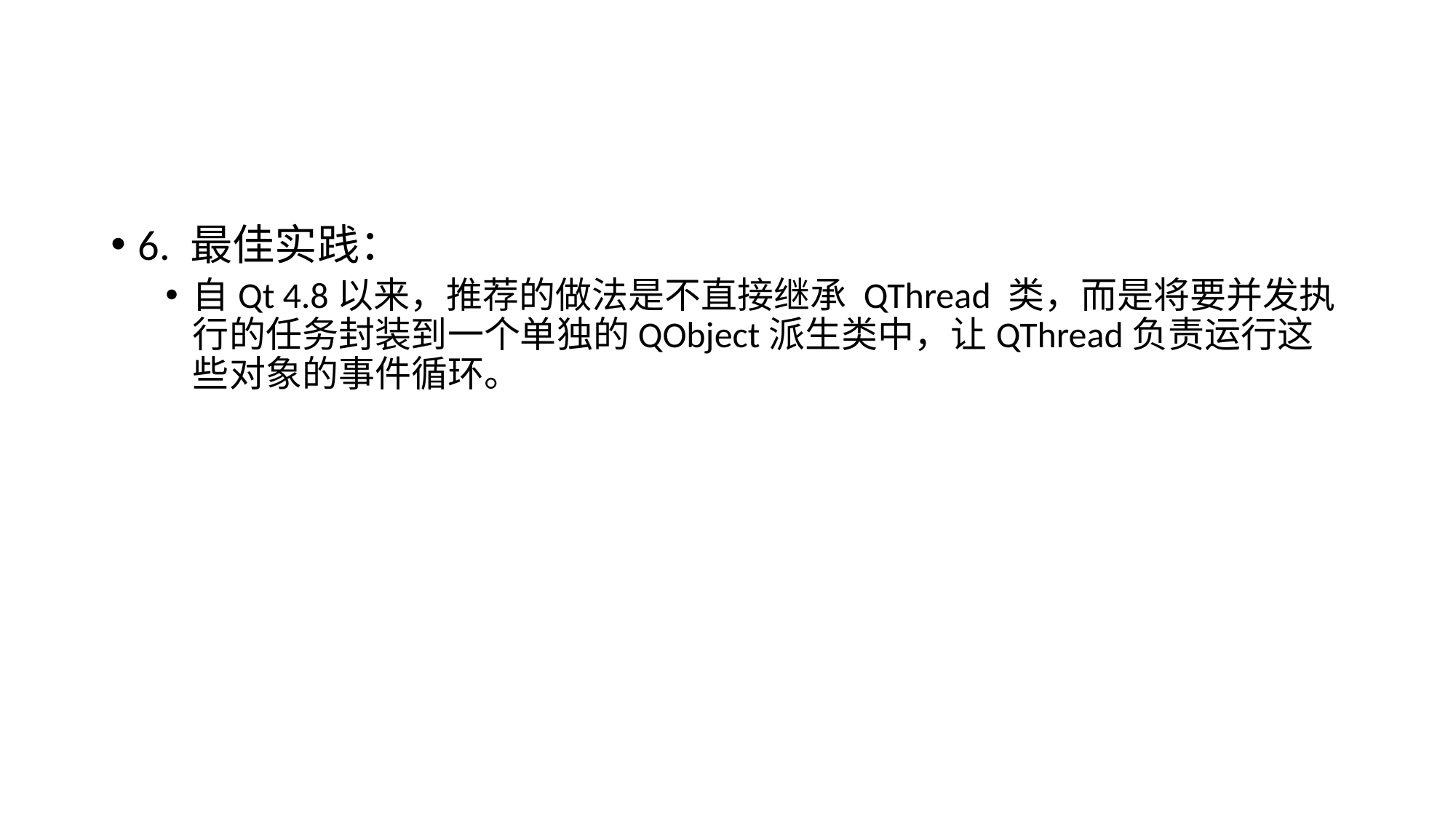

#
6. 最佳实践：
自Qt 4.8以来，推荐的做法是不直接继承 QThread 类，而是将要并发执行的任务封装到一个单独的QObject派生类中，让QThread负责运行这些对象的事件循环。